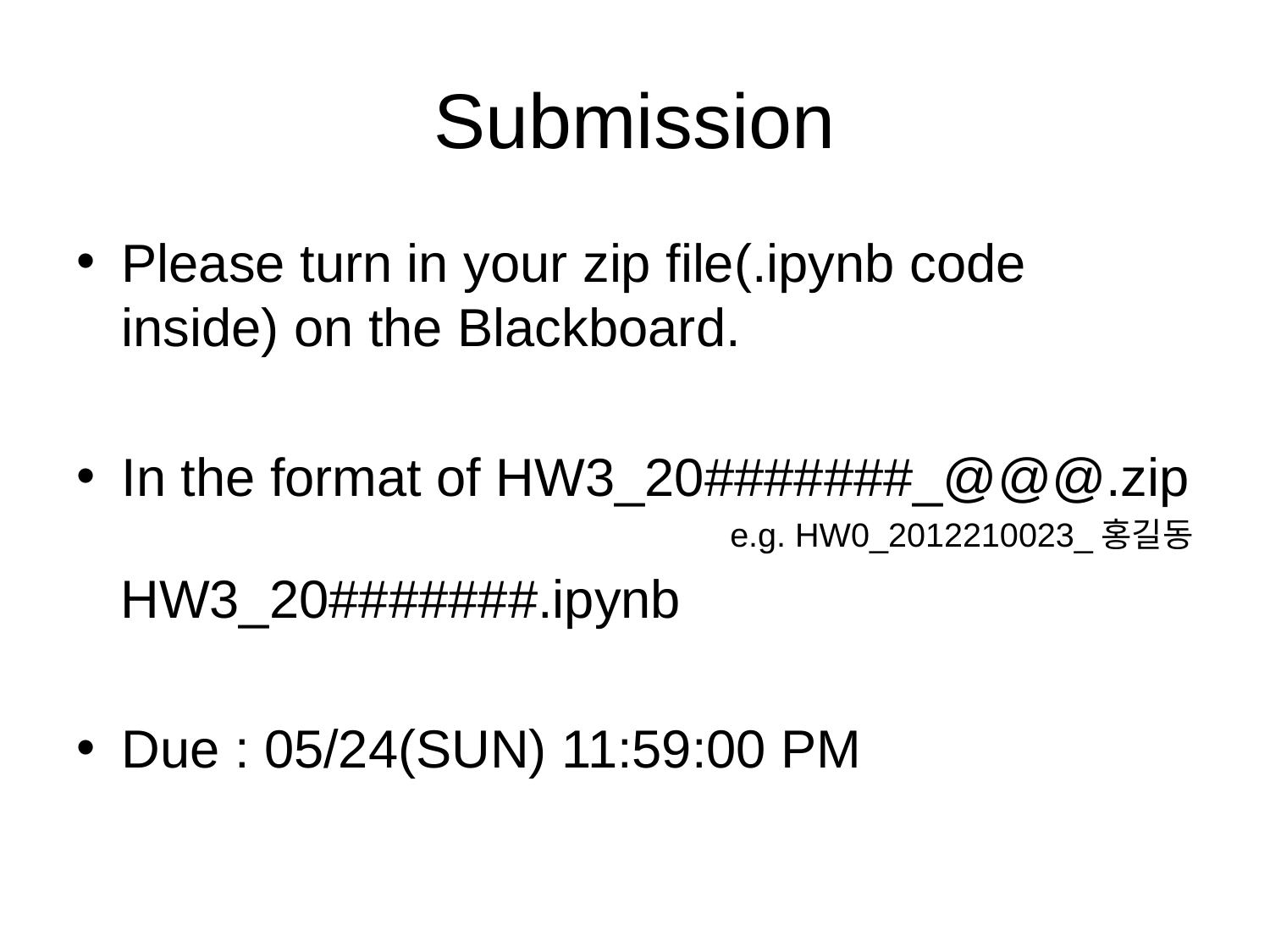

# Submission
Please turn in your zip file(.ipynb code inside) on the Blackboard.

In the format of HW3_20#######_@@@.zip
e.g. HW0_2012210023_홍길동
   HW3_20#######.ipynb

Due : 05/24(SUN) 11:59:00 PM